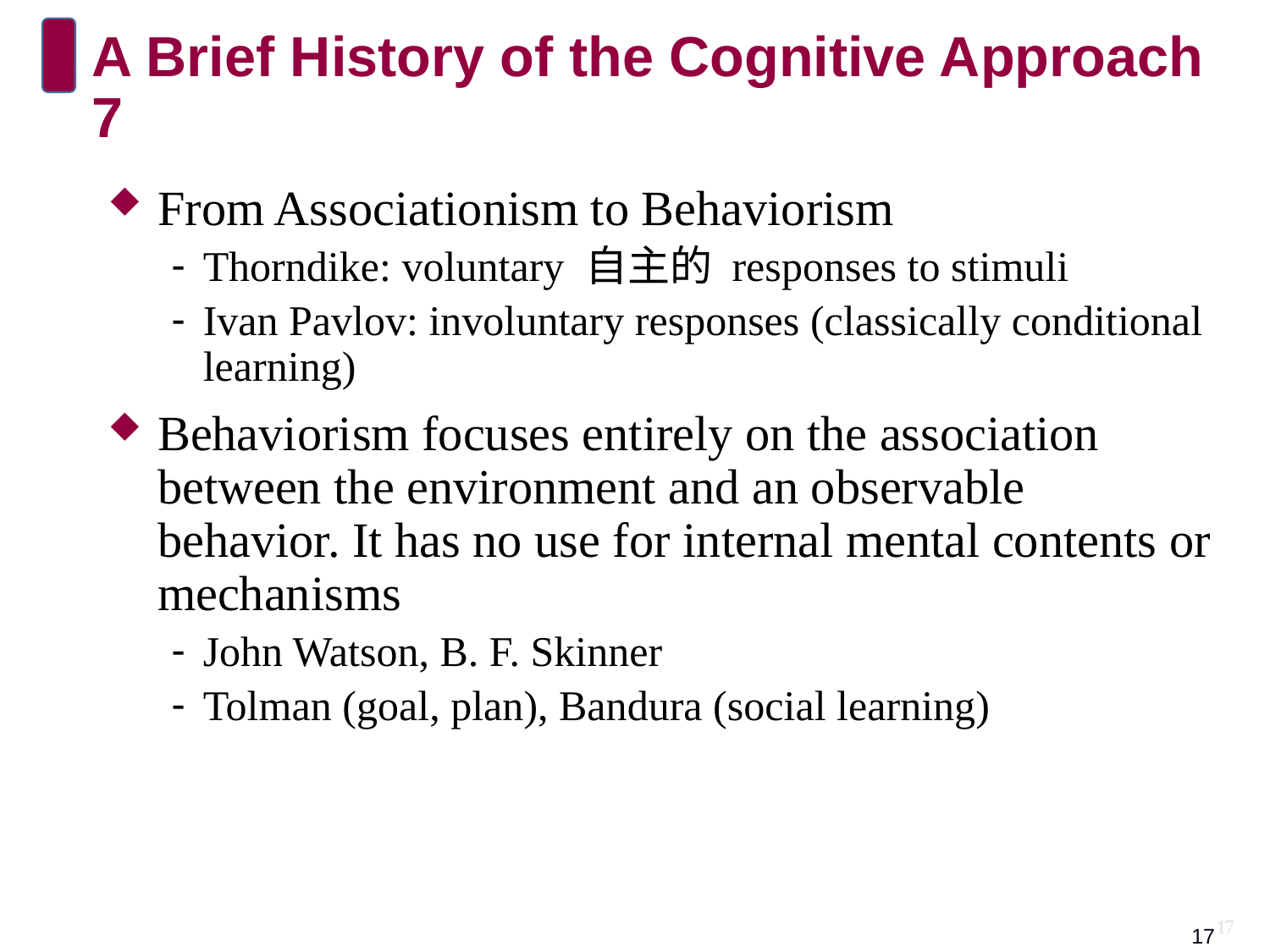

# A Brief History of the Cognitive Approach 7
From Associationism to Behaviorism
Thorndike: voluntary 自主的 responses to stimuli
Ivan Pavlov: involuntary responses (classically conditional learning)
Behaviorism focuses entirely on the association between the environment and an observable behavior. It has no use for internal mental contents or mechanisms
John Watson, B. F. Skinner
Tolman (goal, plan), Bandura (social learning)
17
17